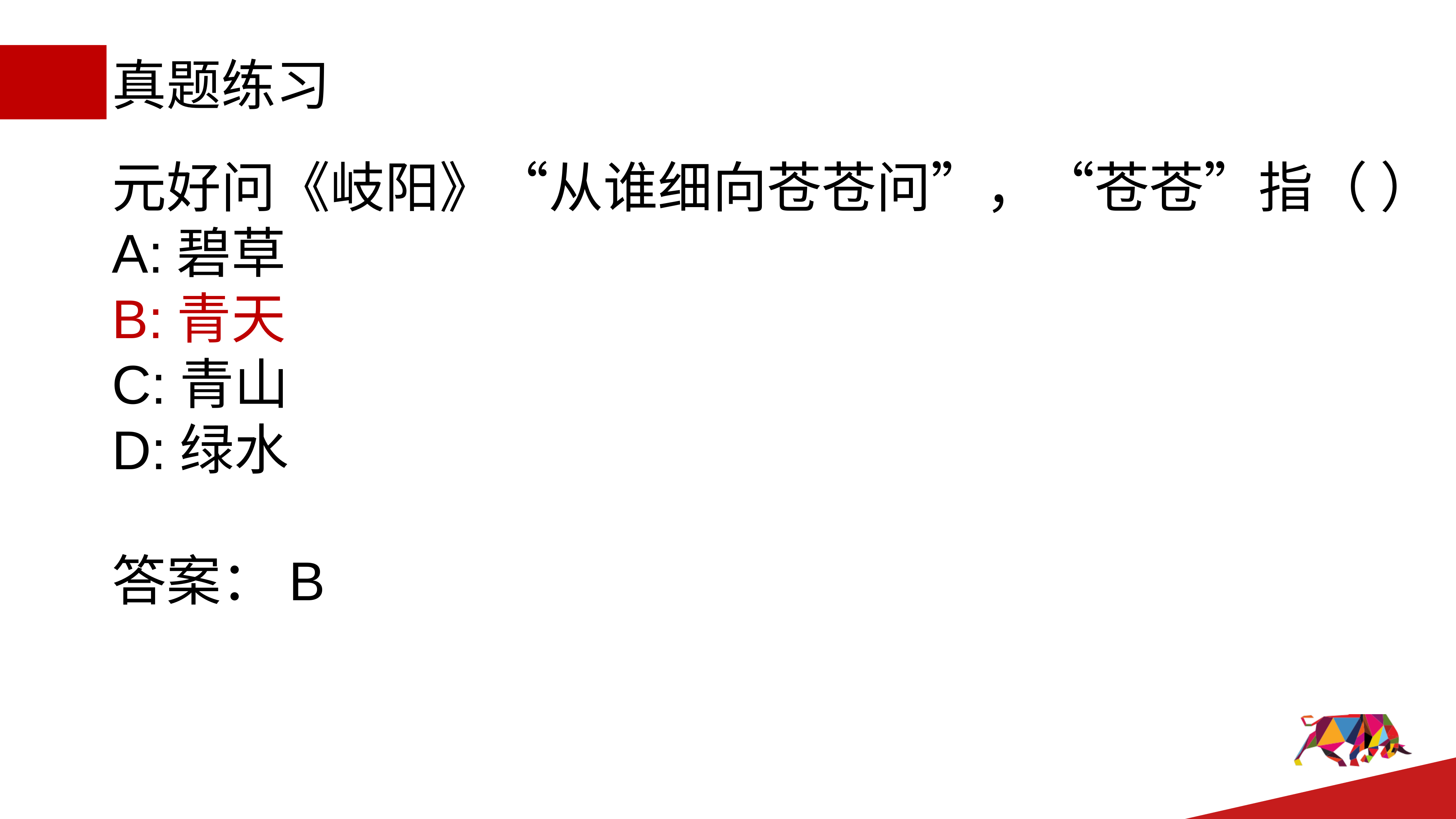

# 真题练习
元好问《岐阳》“从谁细向苍苍问”，“苍苍”指（ ）
A:碧草
B:青天
C:青山
D:绿水

答案：B